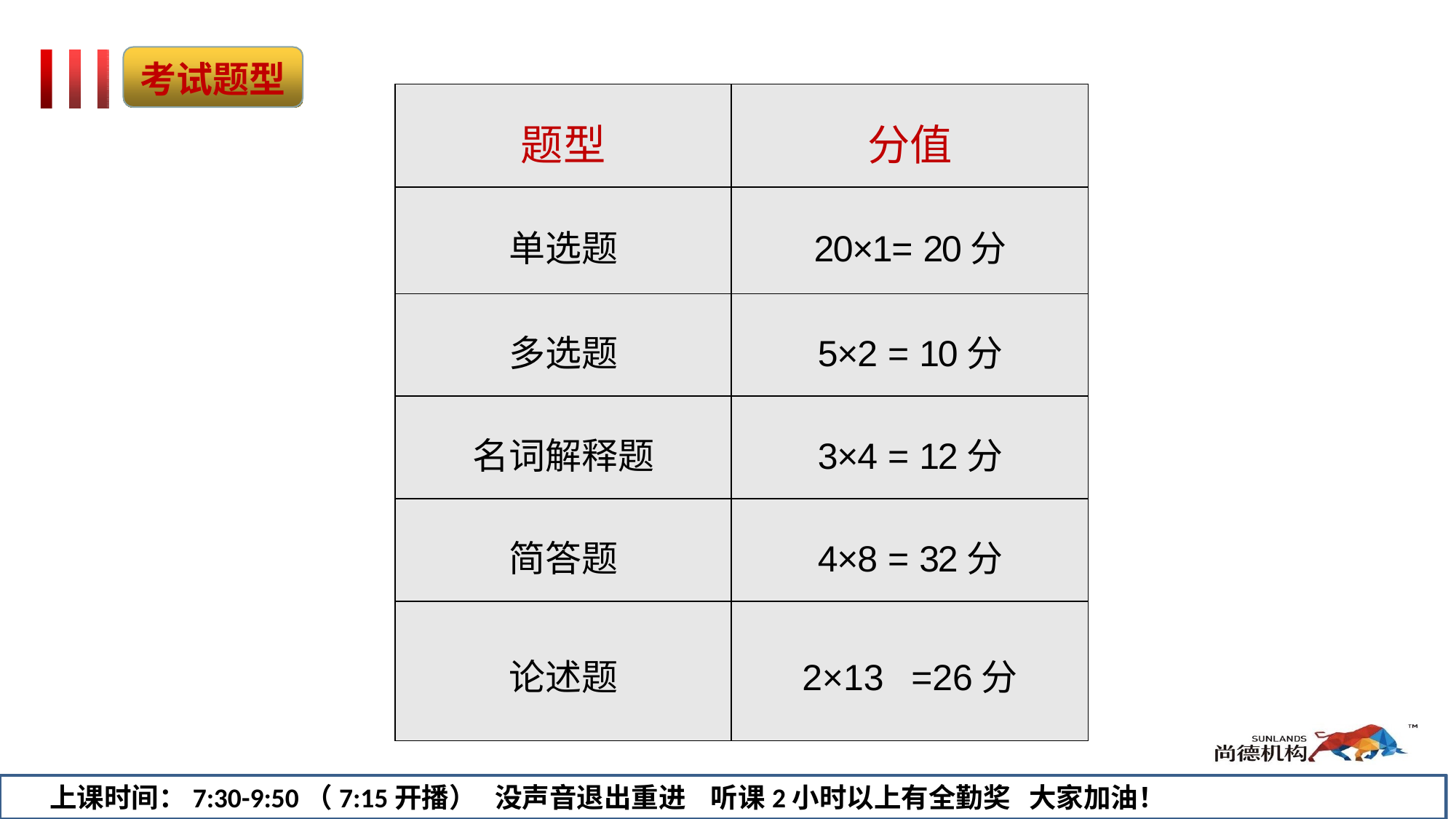

# 考试题型
| 题型 | 分值 |
| --- | --- |
| 单选题 | 20×1= 20分 |
| 多选题 | 5×2 = 10分 |
| 名词解释题 | 3×4 = 12分 |
| 简答题 | 4×8 = 32分 |
| 论述题 | 2×13 =26分 |